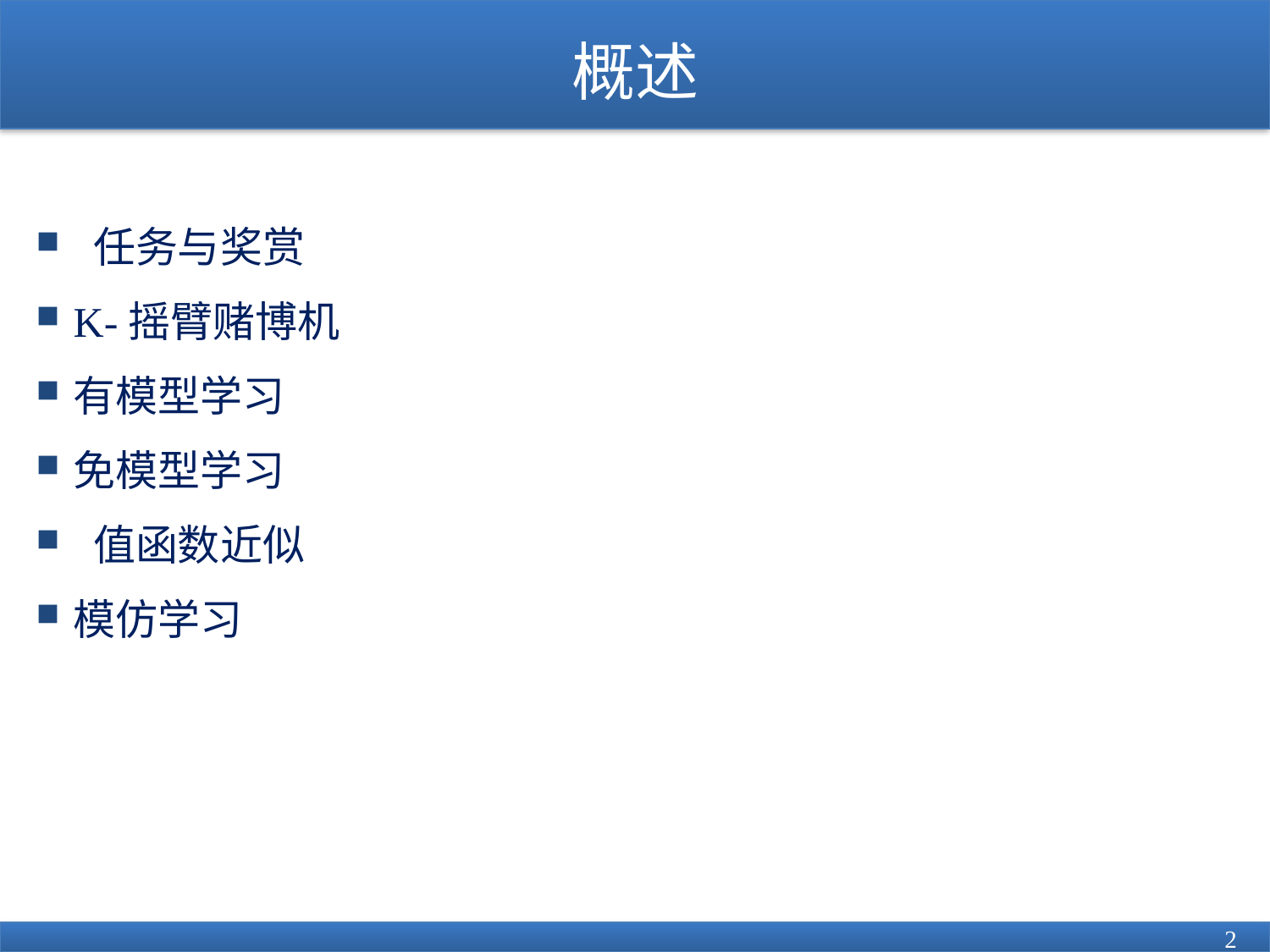

# 概述

 任务与奖赏
K-摇臂赌博机
有模型学习
免模型学习
 值函数近似
模仿学习

2